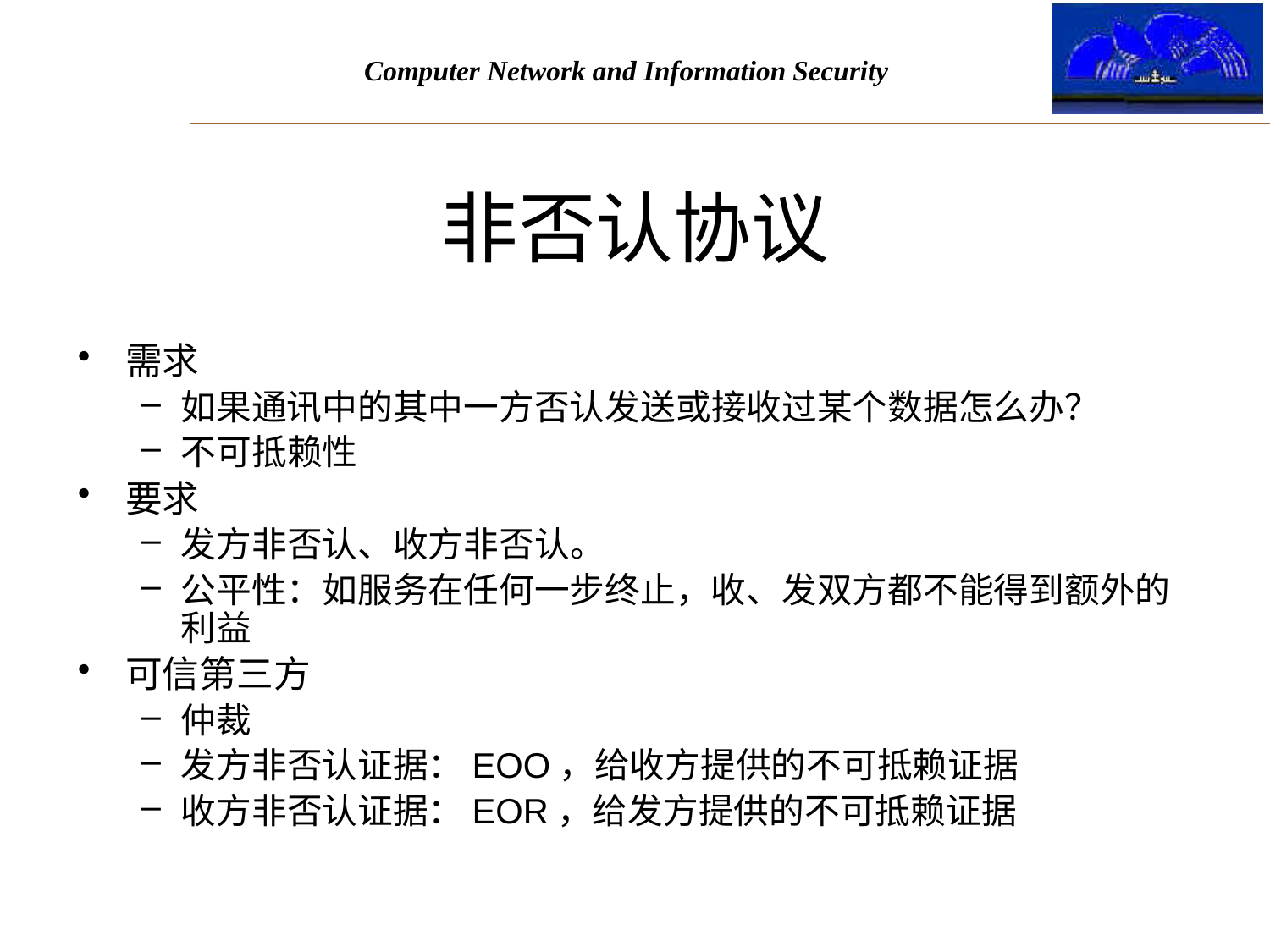

# 非否认协议
需求
如果通讯中的其中一方否认发送或接收过某个数据怎么办？
不可抵赖性
要求
发方非否认、收方非否认。
公平性：如服务在任何一步终止，收、发双方都不能得到额外的利益
可信第三方
仲裁
发方非否认证据：EOO，给收方提供的不可抵赖证据
收方非否认证据：EOR，给发方提供的不可抵赖证据